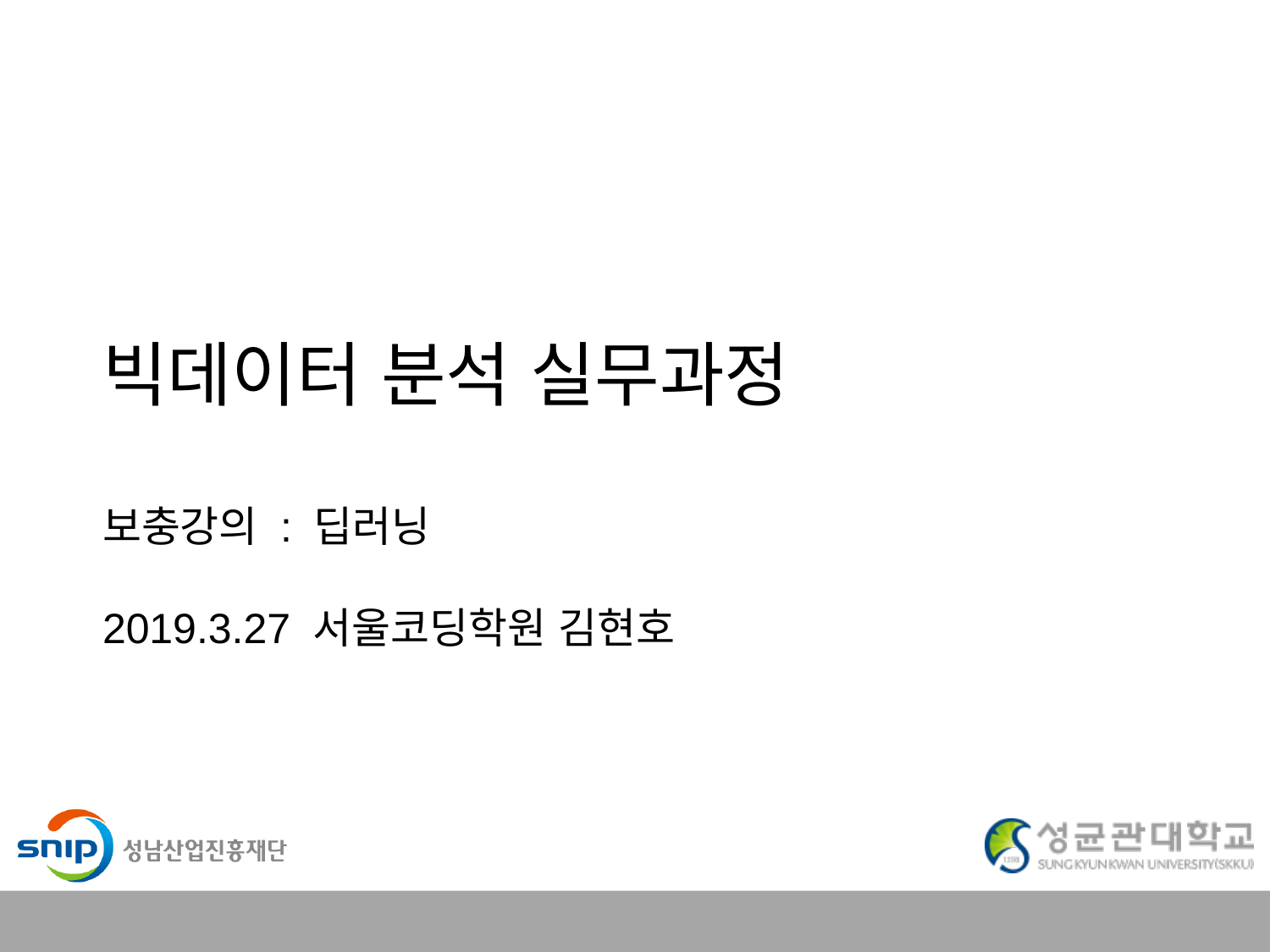

# 빅데이터 분석 실무과정 보충강의 : 딥러닝 2019.3.27 서울코딩학원 김현호